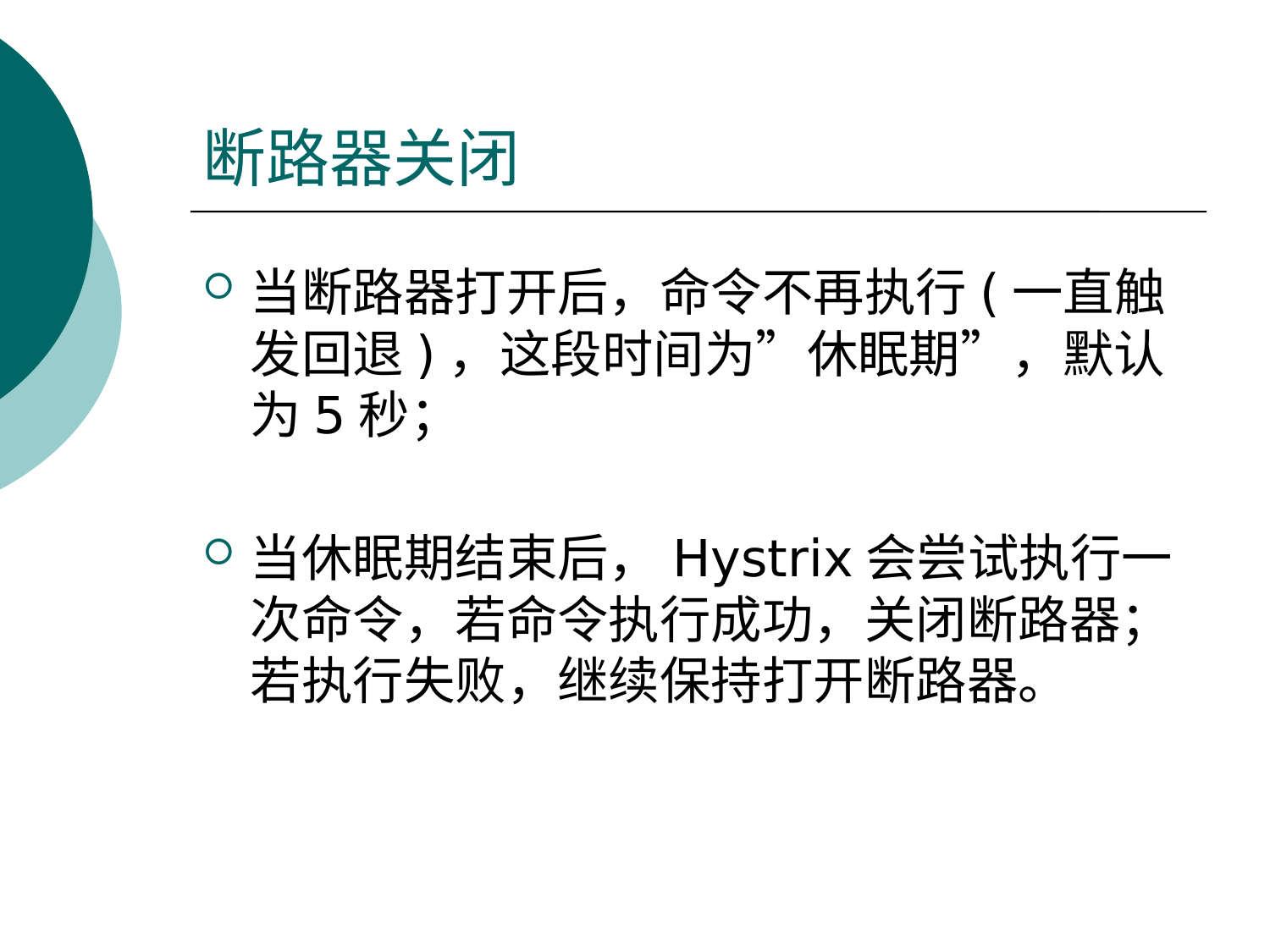

# 断路器关闭
当断路器打开后，命令不再执行(一直触发回退)，这段时间为”休眠期”，默认为5秒；

当休眠期结束后，Hystrix会尝试执行一次命令，若命令执行成功，关闭断路器；若执行失败，继续保持打开断路器。